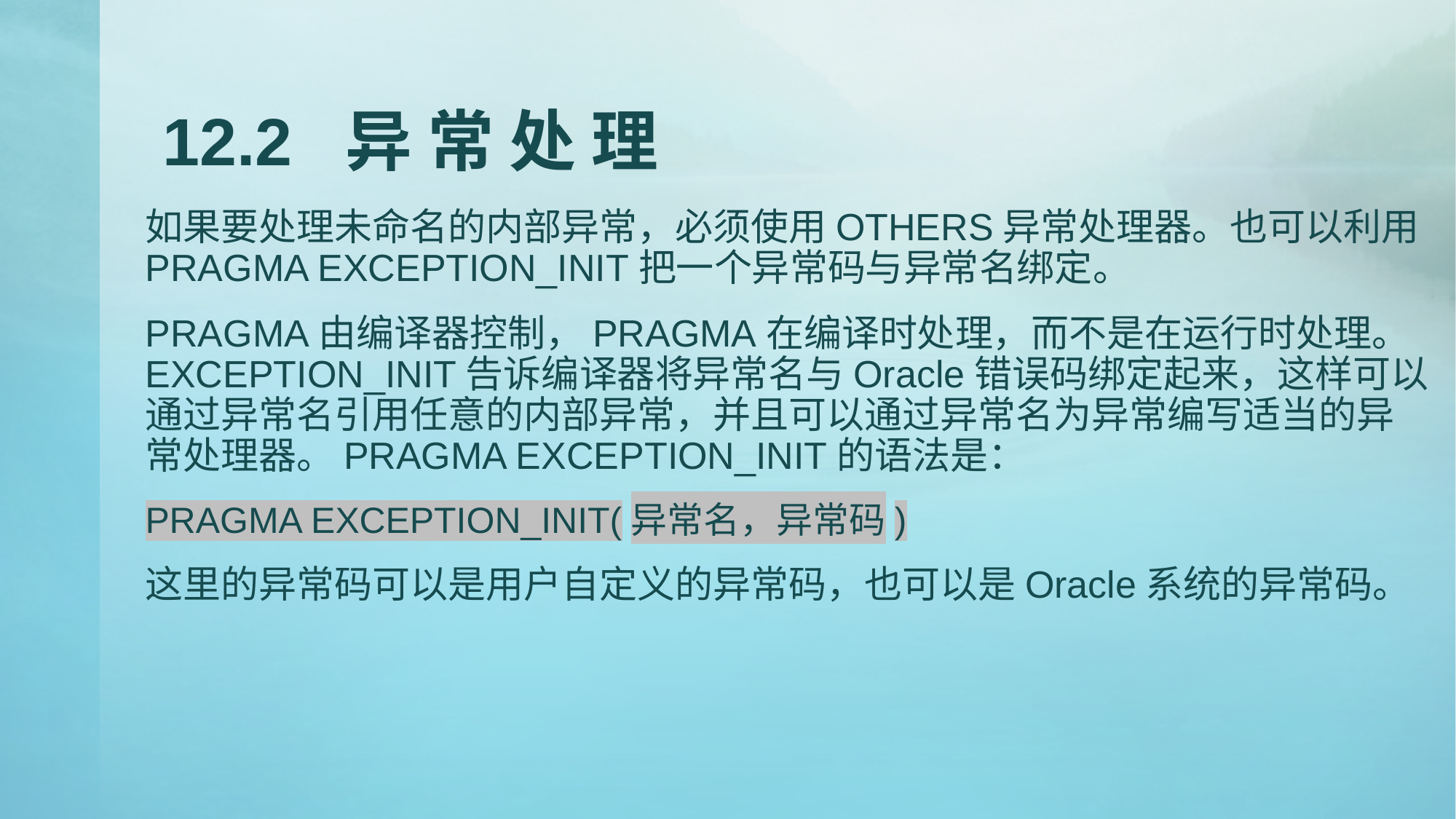

# 12.2  异 常 处 理
如果要处理未命名的内部异常，必须使用OTHERS异常处理器。也可以利用PRAGMA EXCEPTION_INIT把一个异常码与异常名绑定。
PRAGMA由编译器控制，PRAGMA在编译时处理，而不是在运行时处理。EXCEPTION_INIT告诉编译器将异常名与Oracle错误码绑定起来，这样可以通过异常名引用任意的内部异常，并且可以通过异常名为异常编写适当的异常处理器。PRAGMA EXCEPTION_INIT的语法是：
PRAGMA EXCEPTION_INIT(异常名，异常码)
这里的异常码可以是用户自定义的异常码，也可以是Oracle系统的异常码。